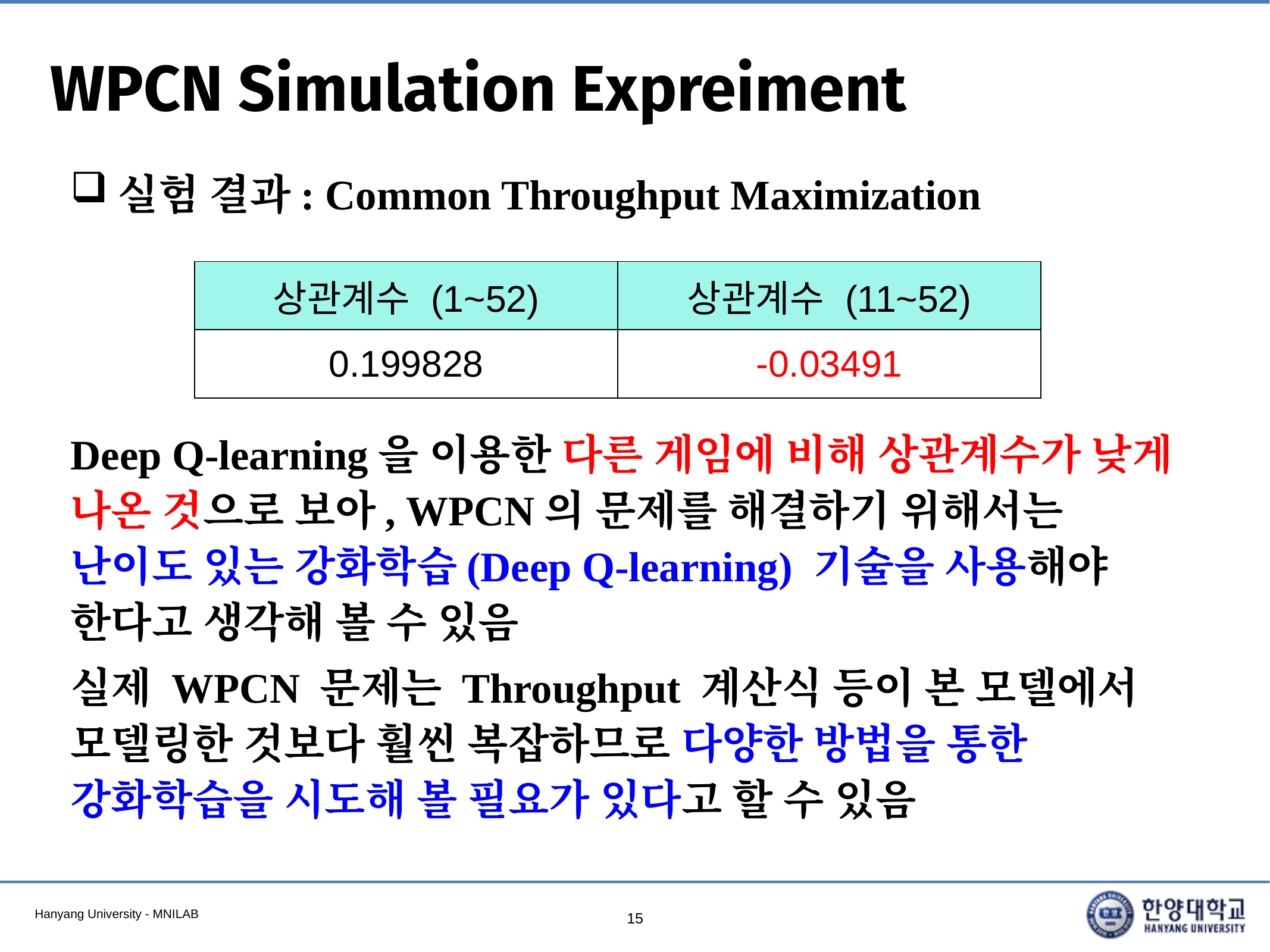

# WPCN Simulation Expreiment
실험 결과: Common Throughput Maximization
| 상관계수 (1~52) | 상관계수 (11~52) |
| --- | --- |
| 0.199828 | -0.03491 |
Deep Q-learning을 이용한 다른 게임에 비해 상관계수가 낮게 나온 것으로 보아, WPCN의 문제를 해결하기 위해서는 난이도 있는 강화학습(Deep Q-learning) 기술을 사용해야 한다고 생각해 볼 수 있음
실제 WPCN 문제는 Throughput 계산식 등이 본 모델에서 모델링한 것보다 훨씬 복잡하므로 다양한 방법을 통한 강화학습을 시도해 볼 필요가 있다고 할 수 있음
15